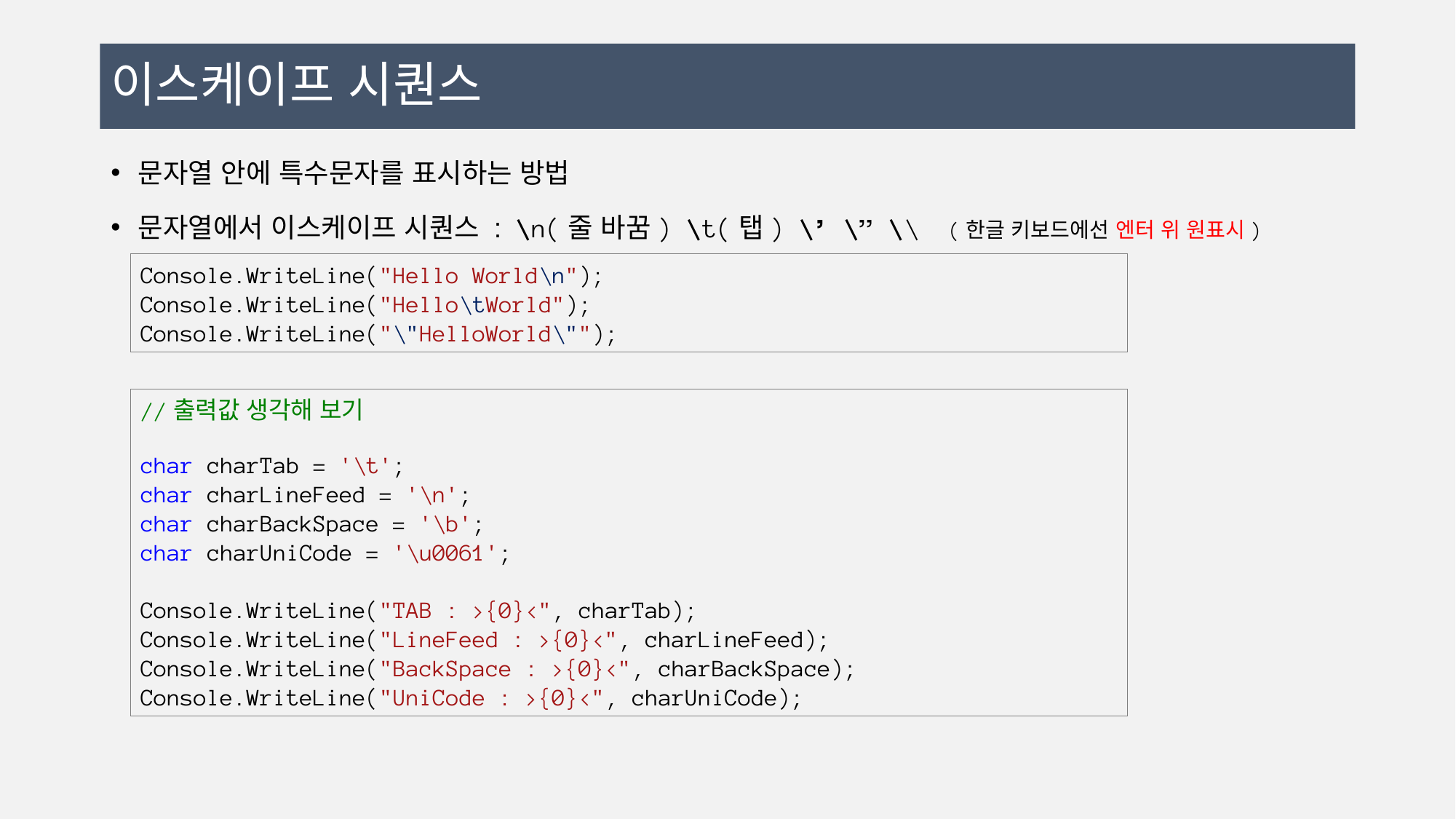

# 이스케이프 시퀀스
문자열 안에 특수문자를 표시하는 방법
문자열에서 이스케이프 시퀀스 :  \n(줄 바꿈) \t(탭) \’ \” \\  (한글 키보드에선 엔터 위 원표시)

Console.WriteLine("Hello World\n");
Console.WriteLine("Hello\tWorld");
Console.WriteLine("\"HelloWorld\"");
//출력값 생각해 보기

char charTab = '\t';
char charLineFeed = '\n';
char charBackSpace = '\b';
char charUniCode = '\u0061';

Console.WriteLine("TAB : >{0}<", charTab);
Console.WriteLine("LineFeed : >{0}<", charLineFeed);
Console.WriteLine("BackSpace : >{0}<", charBackSpace);
Console.WriteLine("UniCode : >{0}<", charUniCode);